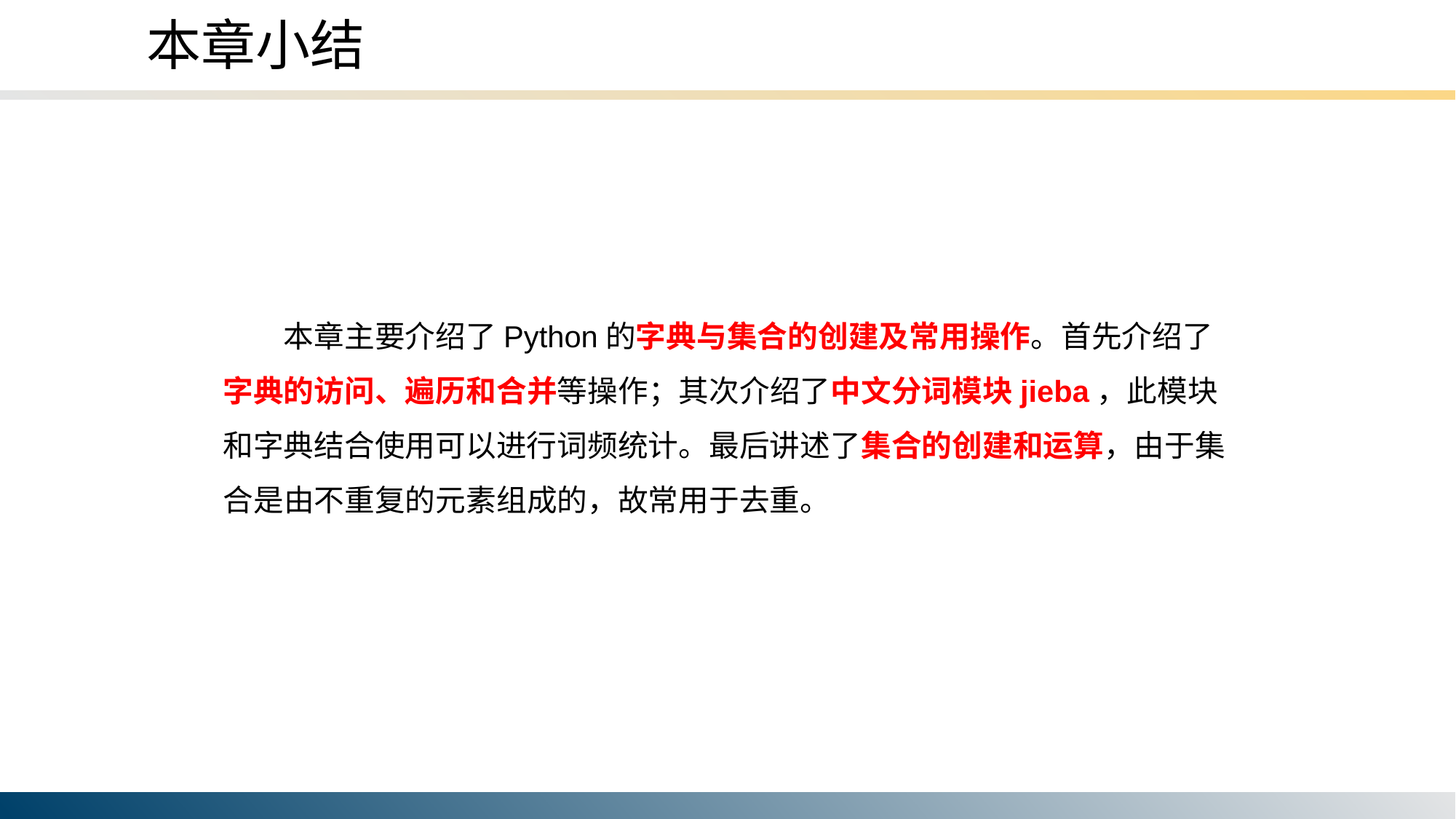

本章小结
本章主要介绍了Python的字典与集合的创建及常用操作。首先介绍了字典的访问、遍历和合并等操作；其次介绍了中文分词模块jieba，此模块和字典结合使用可以进行词频统计。最后讲述了集合的创建和运算，由于集合是由不重复的元素组成的，故常用于去重。